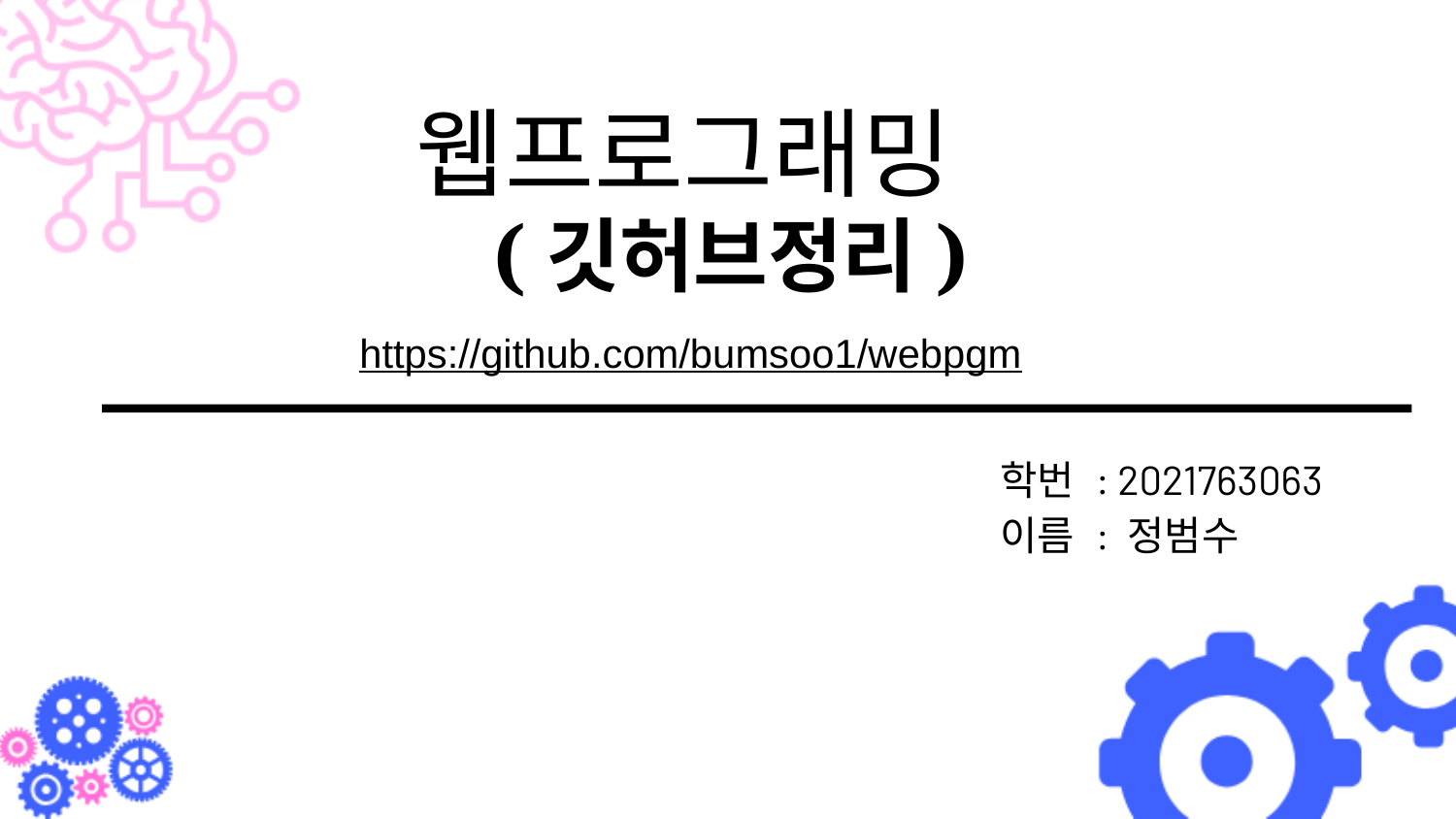

웹프로그래밍
(깃허브정리)
https://github.com/bumsoo1/webpgm

학번 : 2021763063
이름 : 정범수